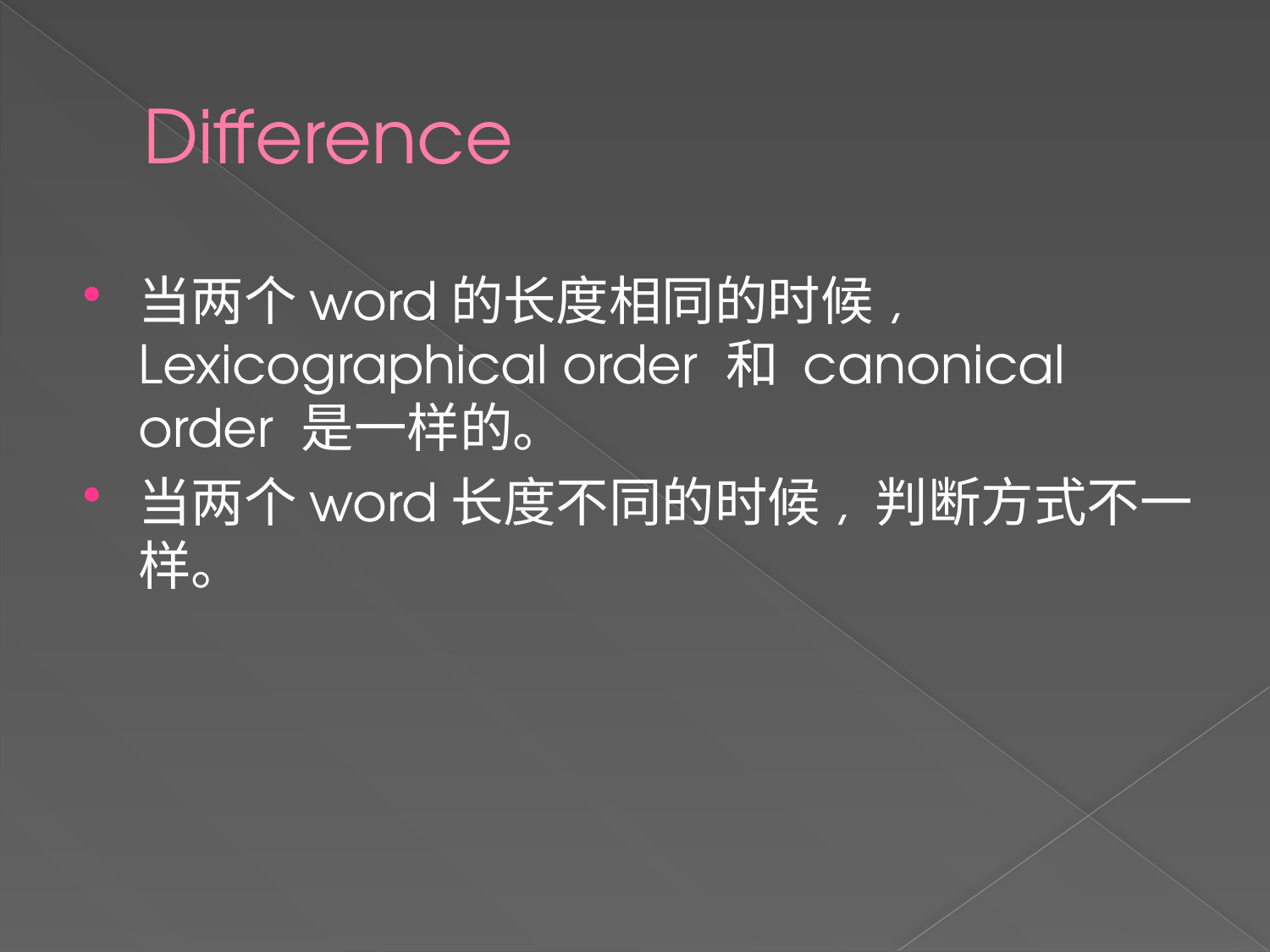

# Difference
当两个word的长度相同的时候, Lexicographical order 和 canonical order 是一样的。
当两个word长度不同的时候, 判断方式不一样。